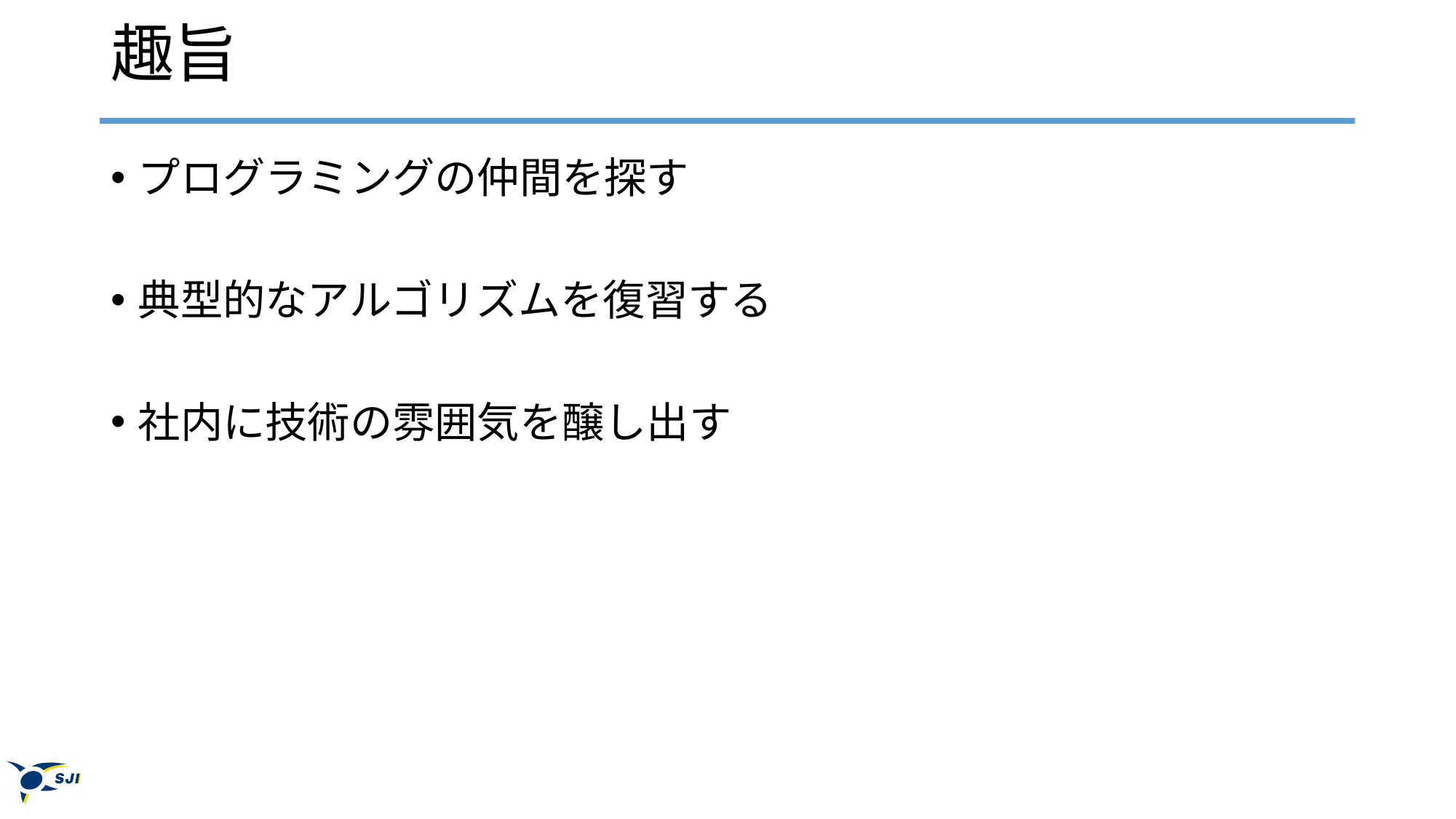

# 趣旨
プログラミングの仲間を探す

典型的なアルゴリズムを復習する

社内に技術の雰囲気を醸し出す